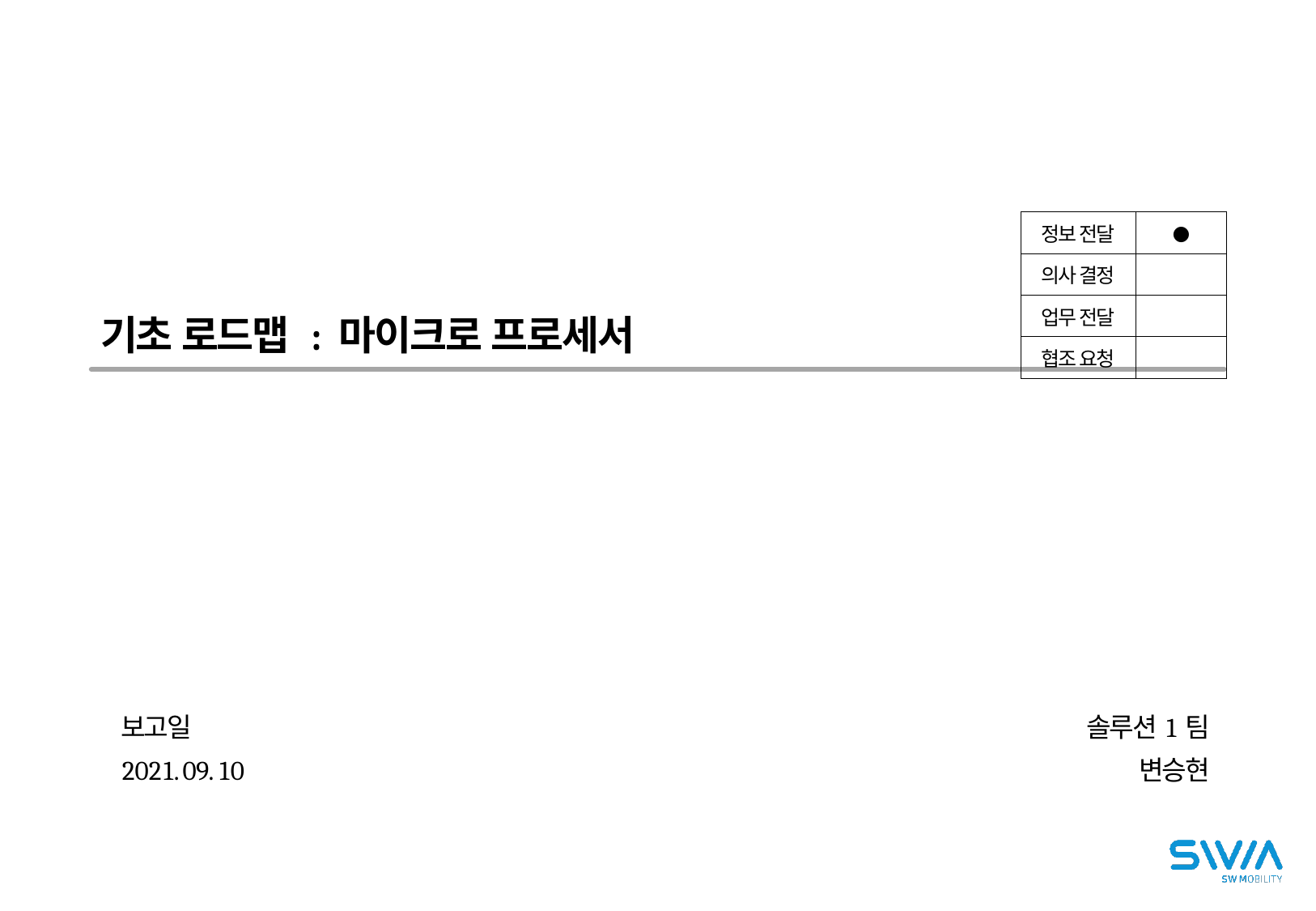

| 정보 전달 | ● |
| --- | --- |
| 의사 결정 |  |
| 업무 전달 |  |
| 협조 요청 |  |
기초 로드맵 : 마이크로 프로세서
보고일
2021. 09. 10
솔루션1팀
변승현